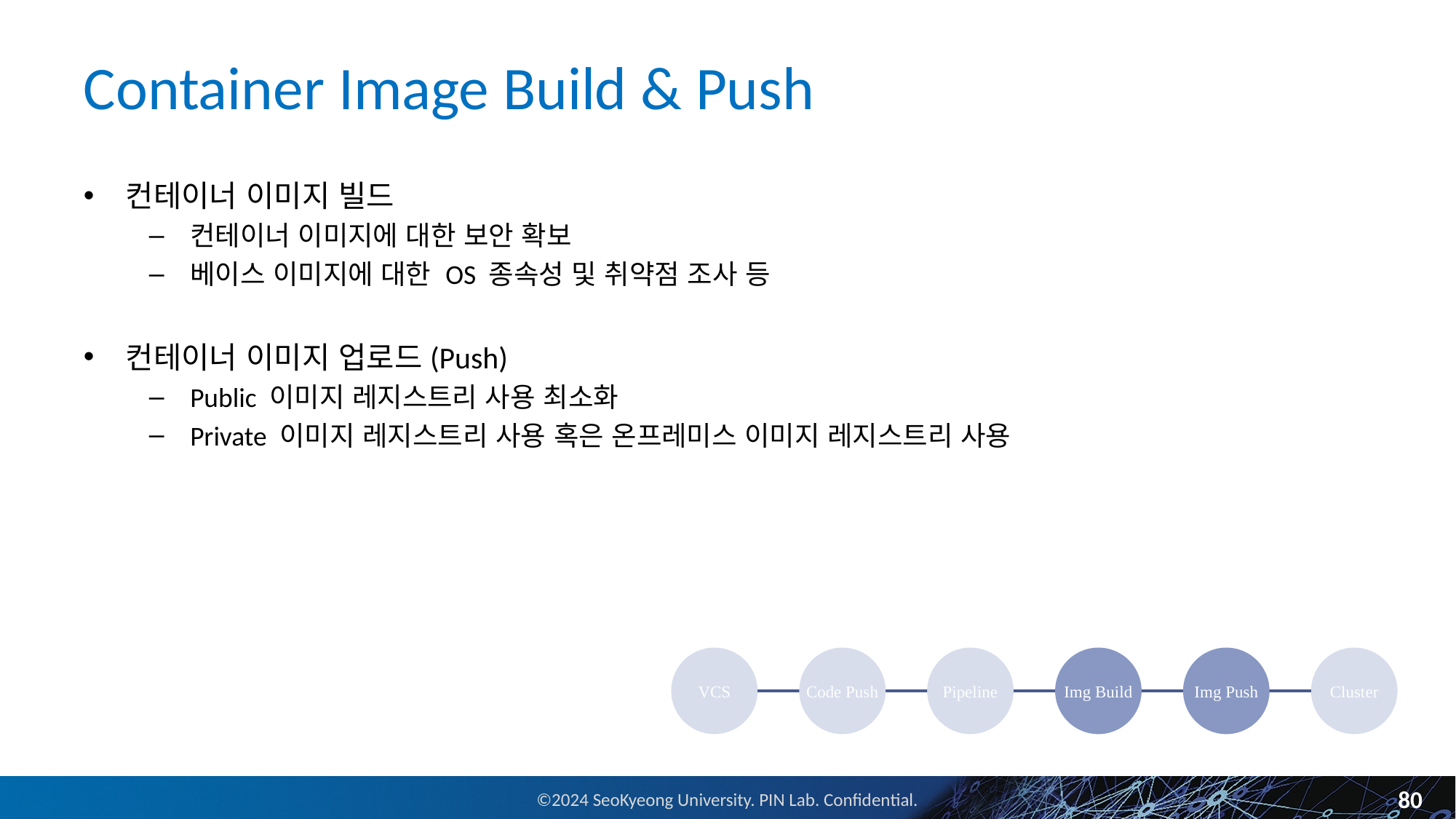

# Container Image Build & Push
컨테이너 이미지 빌드
컨테이너 이미지에 대한 보안 확보
베이스 이미지에 대한 OS 종속성 및 취약점 조사 등

컨테이너 이미지 업로드(Push)
Public 이미지 레지스트리 사용 최소화
Private 이미지 레지스트리 사용 혹은 온프레미스 이미지 레지스트리 사용

VCS

Code Push

Pipeline

Img Build

Img Push

Cluster
80